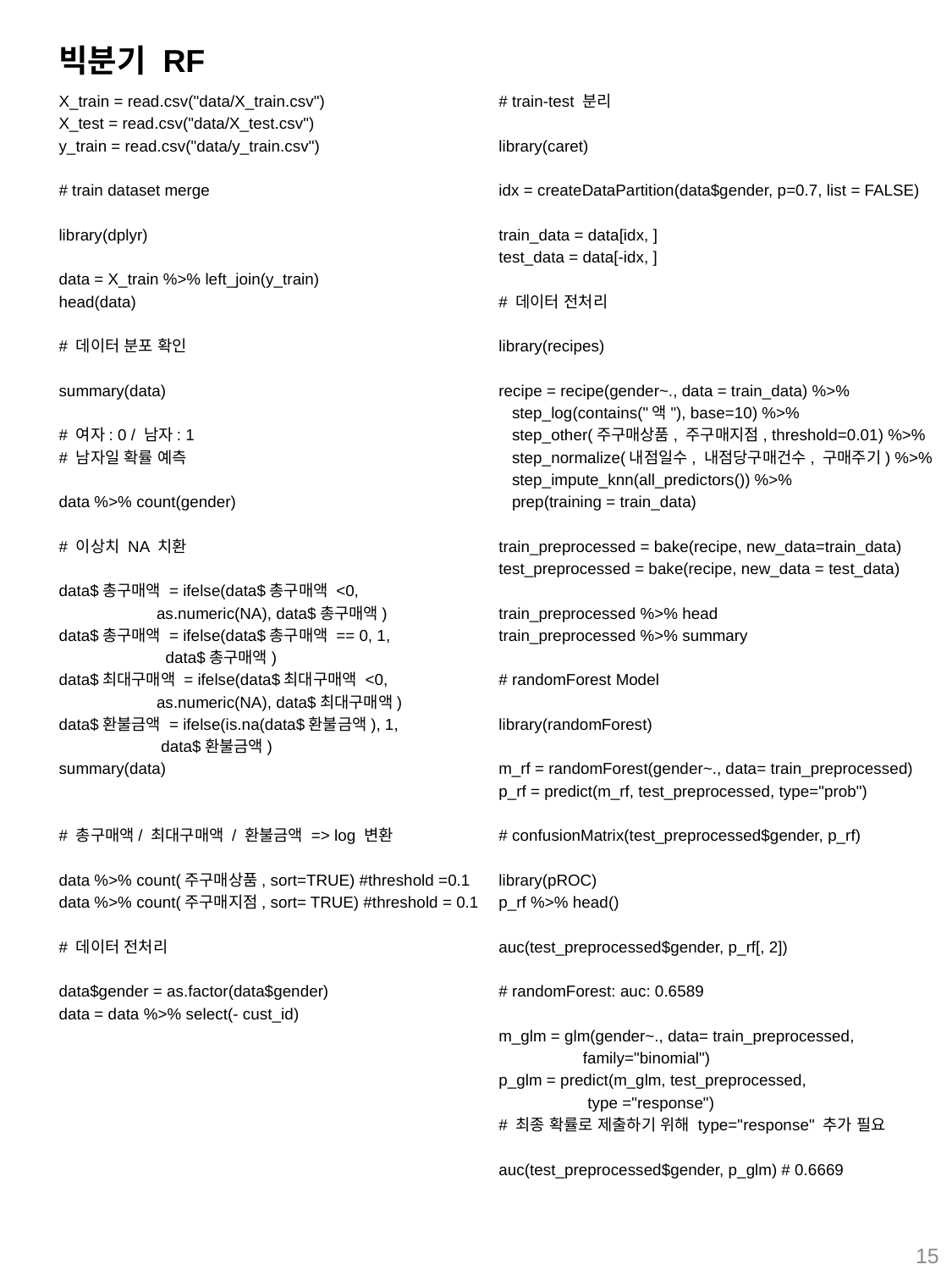

# 빅분기 RF
X_train = read.csv("data/X_train.csv")
X_test = read.csv("data/X_test.csv")
y_train = read.csv("data/y_train.csv")

# train dataset merge

library(dplyr)

data = X_train %>% left_join(y_train)
head(data)

# 데이터 분포 확인

summary(data)

# 여자: 0 / 남자: 1
# 남자일 확률 예측

data %>% count(gender)

# 이상치 NA 치환

data$총구매액 = ifelse(data$총구매액 <0,
                      as.numeric(NA), data$총구매액)
data$총구매액 = ifelse(data$총구매액 == 0, 1,
                        data$총구매액)
data$최대구매액 = ifelse(data$최대구매액 <0,
                      as.numeric(NA), data$최대구매액)
data$환불금액 = ifelse(is.na(data$환불금액), 1,
                       data$환불금액)
summary(data)

# 총구매액/ 최대구매액 / 환불금액 => log 변환

data %>% count(주구매상품, sort=TRUE) #threshold =0.1
data %>% count(주구매지점, sort= TRUE) #threshold = 0.1

# 데이터 전처리

data$gender = as.factor(data$gender)
data = data %>% select(- cust_id)
# train-test 분리

library(caret)

idx = createDataPartition(data$gender, p=0.7, list = FALSE)

train_data = data[idx, ]
test_data = data[-idx, ]

# 데이터 전처리

library(recipes)

recipe = recipe(gender~., data = train_data) %>%
   step_log(contains("액"), base=10) %>%
   step_other(주구매상품, 주구매지점, threshold=0.01) %>%
   step_normalize(내점일수, 내점당구매건수, 구매주기) %>%
   step_impute_knn(all_predictors()) %>%
   prep(training = train_data)

train_preprocessed = bake(recipe, new_data=train_data)
test_preprocessed = bake(recipe, new_data = test_data)

train_preprocessed %>% head
train_preprocessed %>% summary

# randomForest Model

library(randomForest)

m_rf = randomForest(gender~., data= train_preprocessed)
p_rf = predict(m_rf, test_preprocessed, type="prob")

# confusionMatrix(test_preprocessed$gender, p_rf)

library(pROC)
p_rf %>% head()

auc(test_preprocessed$gender, p_rf[, 2])

# randomForest: auc: 0.6589

m_glm = glm(gender~., data= train_preprocessed,
                   family="binomial")
p_glm = predict(m_glm, test_preprocessed,
                    type ="response")
# 최종 확률로 제출하기 위해 type="response" 추가 필요

auc(test_preprocessed$gender, p_glm) # 0.6669
15